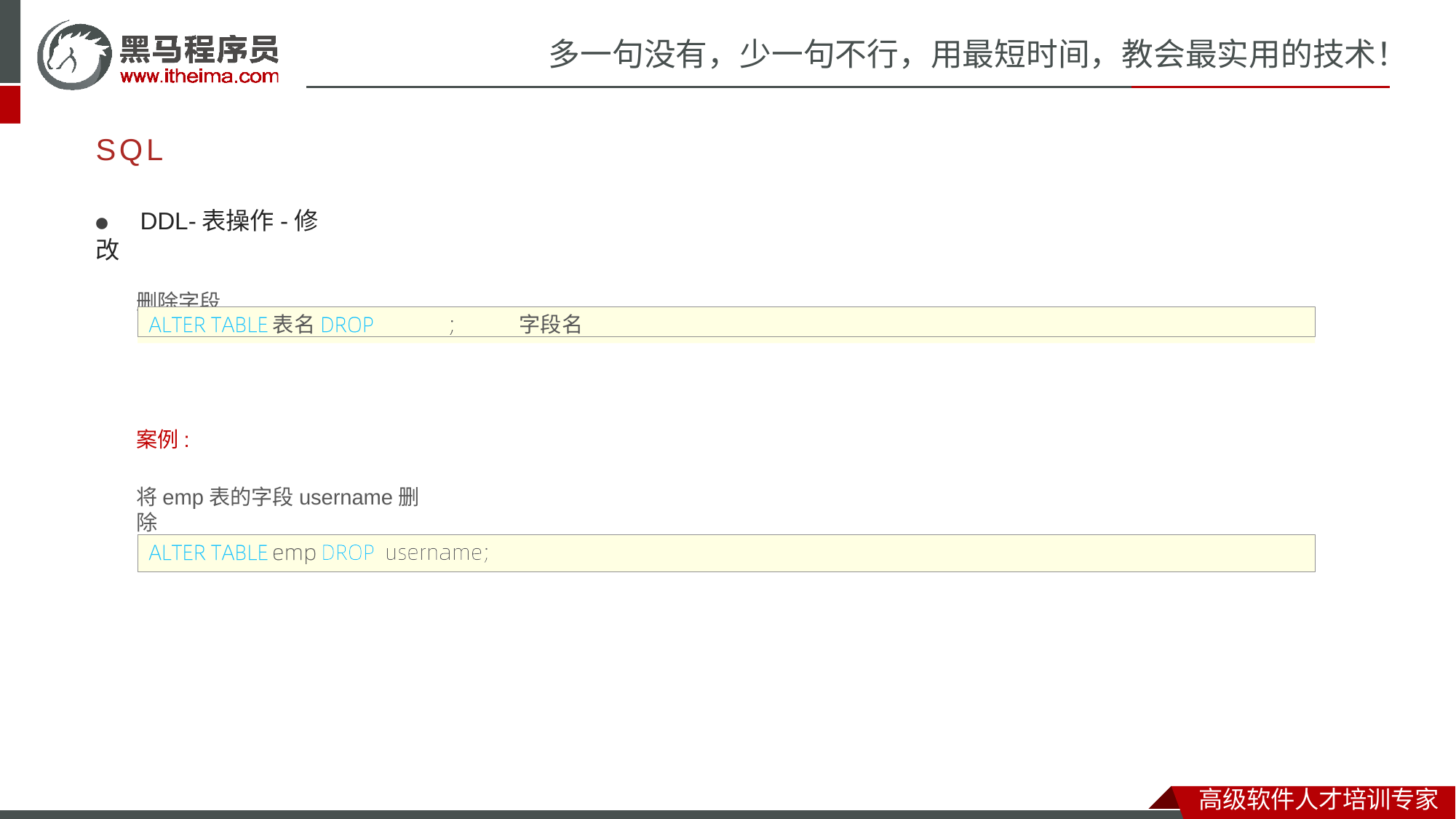

# 多一句没有，少一句不行，用最短时间，教会最实用的技术！

SQL

⚫	DDL-表操作-修改
删除字段

表名	字段名

案例:

将emp表的字段username删除

高级软件人才培训专家